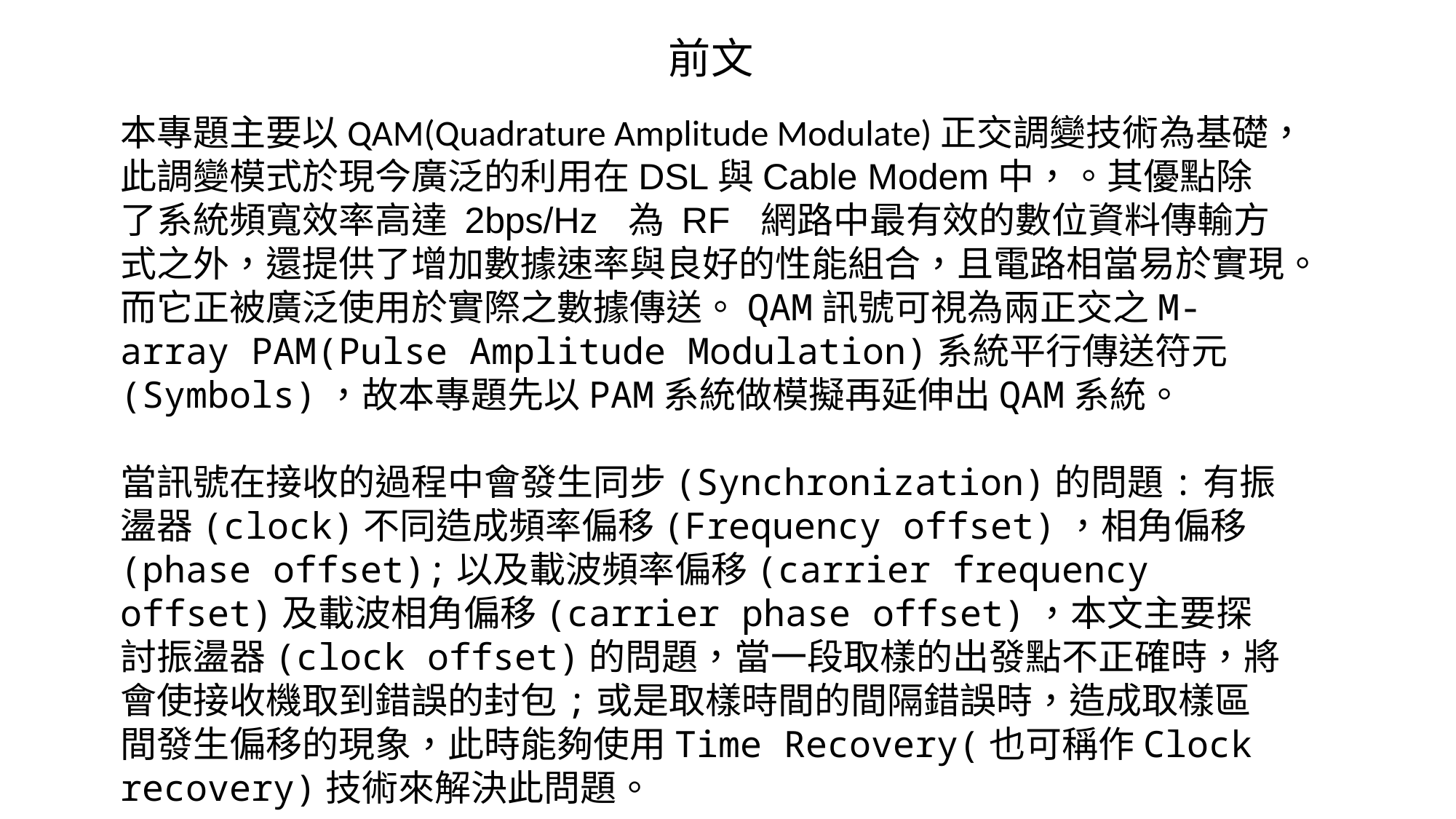

前文
本專題主要以QAM(Quadrature Amplitude Modulate)正交調變技術為基礎，此調變模式於現今廣泛的利用在DSL與Cable Modem中，。其優點除了系統頻寬效率高達 2bps/Hz 為 RF 網路中最有效的數位資料傳輸方式之外，還提供了增加數據速率與良好的性能組合，且電路相當易於實現。而它正被廣泛使用於實際之數據傳送。QAM訊號可視為兩正交之M-array PAM(Pulse Amplitude Modulation)系統平行傳送符元(Symbols)，故本專題先以PAM系統做模擬再延伸出QAM系統。

當訊號在接收的過程中會發生同步(Synchronization)的問題:有振盪器(clock)不同造成頻率偏移(Frequency offset)，相角偏移(phase offset);以及載波頻率偏移(carrier frequency offset)及載波相角偏移(carrier phase offset)，本文主要探討振盪器(clock offset)的問題，當一段取樣的出發點不正確時，將會使接收機取到錯誤的封包;或是取樣時間的間隔錯誤時，造成取樣區間發生偏移的現象，此時能夠使用Time Recovery(也可稱作Clock recovery)技術來解決此問題。